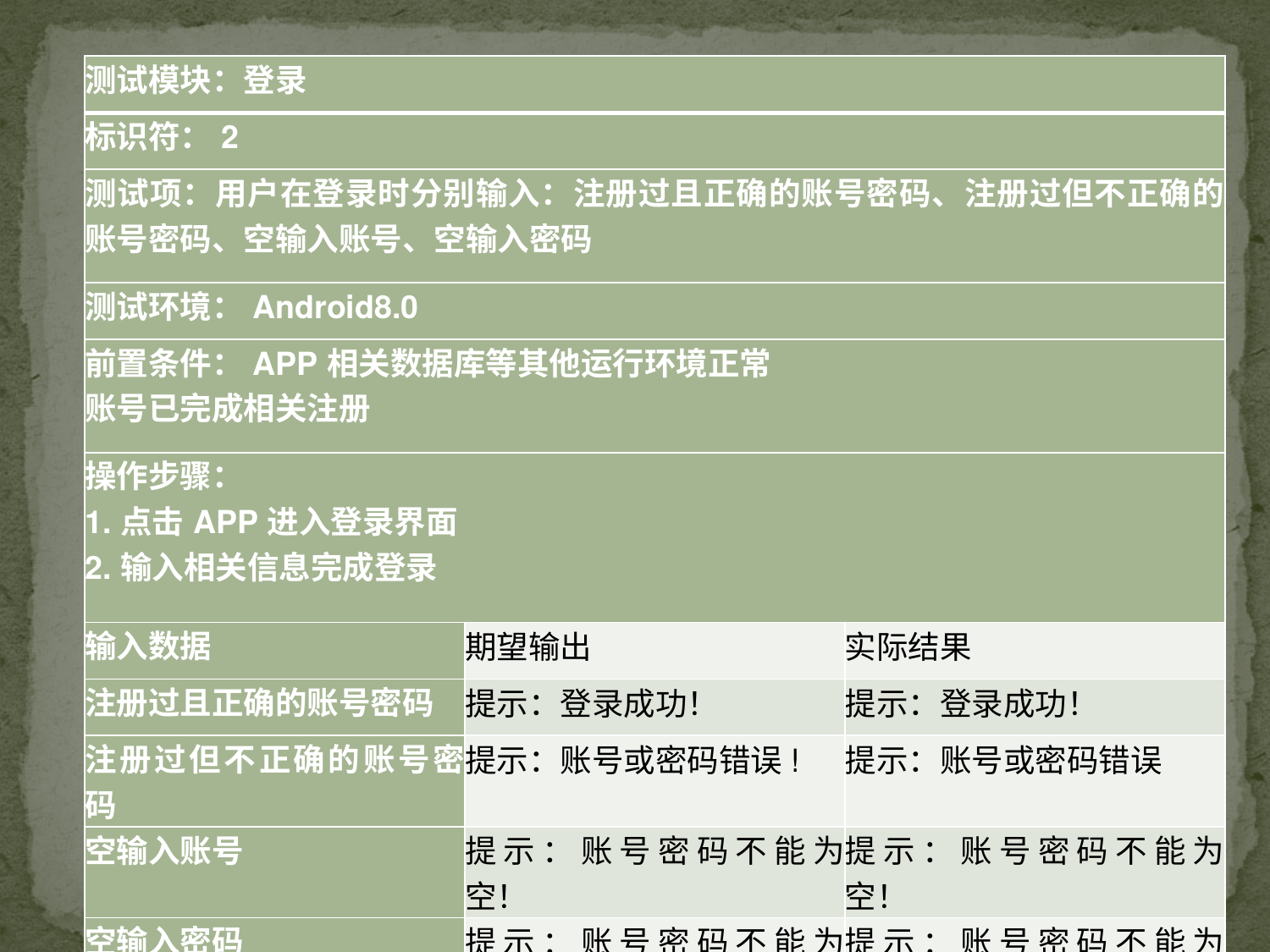

| 测试模块：登录 |  |  |
| --- | --- | --- |
| 标识符：2 |  |  |
| 测试项：用户在登录时分别输入：注册过且正确的账号密码、注册过但不正确的账号密码、空输入账号、空输入密码 |  |  |
| 测试环境：Android8.0 |  |  |
| 前置条件：APP相关数据库等其他运行环境正常 账号已完成相关注册 |  |  |
| 操作步骤： 1.点击APP进入登录界面 2.输入相关信息完成登录 |  |  |
| 输入数据 | 期望输出 | 实际结果 |
| 注册过且正确的账号密码 | 提示：登录成功！ | 提示：登录成功！ |
| 注册过但不正确的账号密码 | 提示：账号或密码错误! | 提示：账号或密码错误 |
| 空输入账号 | 提示：账号密码不能为空！ | 提示：账号密码不能为空！ |
| 空输入密码 | 提示：账号密码不能为空！ | 提示：账号密码不能为空！ |